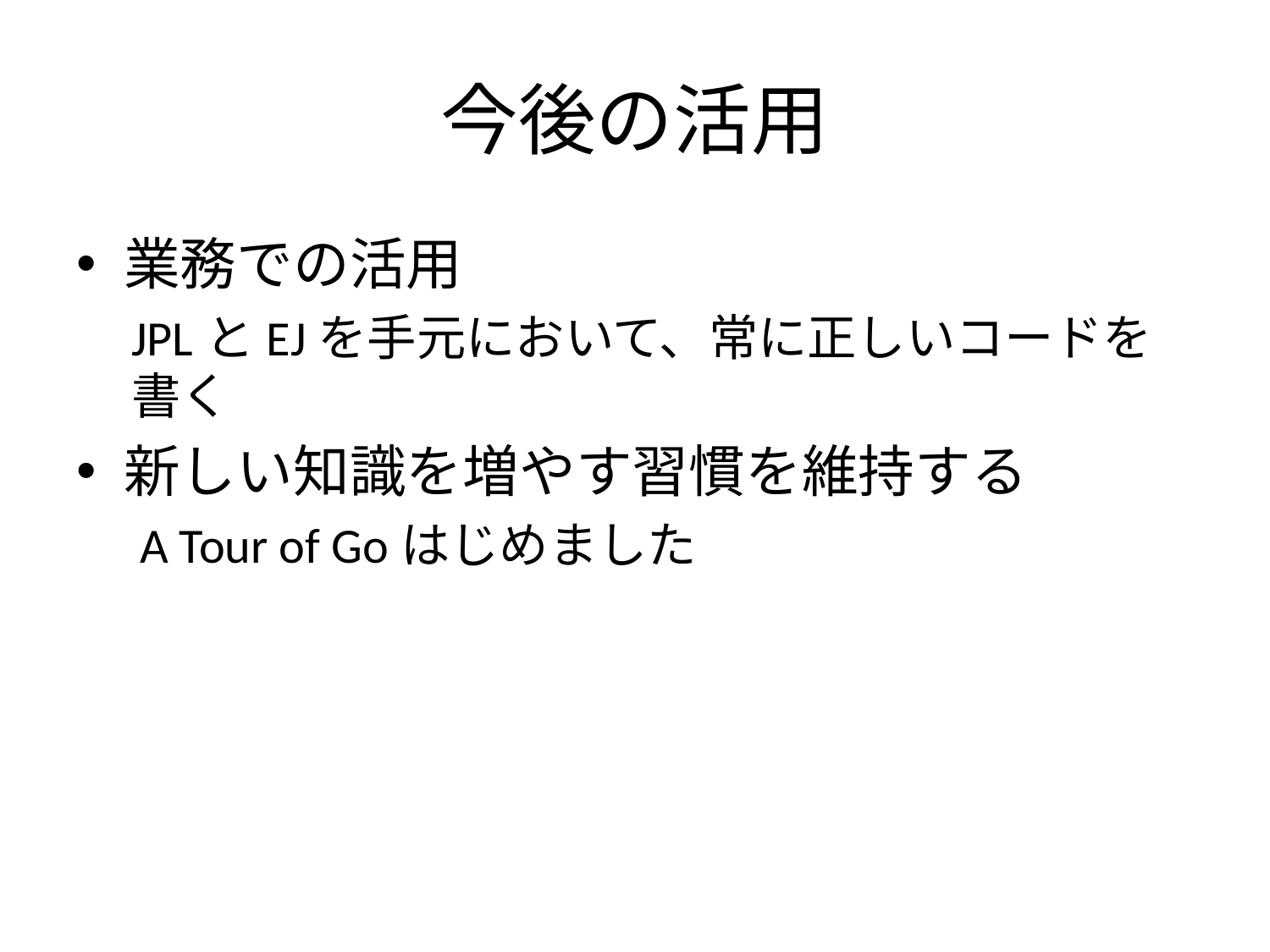

# 今後の活用
業務での活用
JPLとEJを手元において、常に正しいコードを書く
新しい知識を増やす習慣を維持する
A Tour of Goはじめました